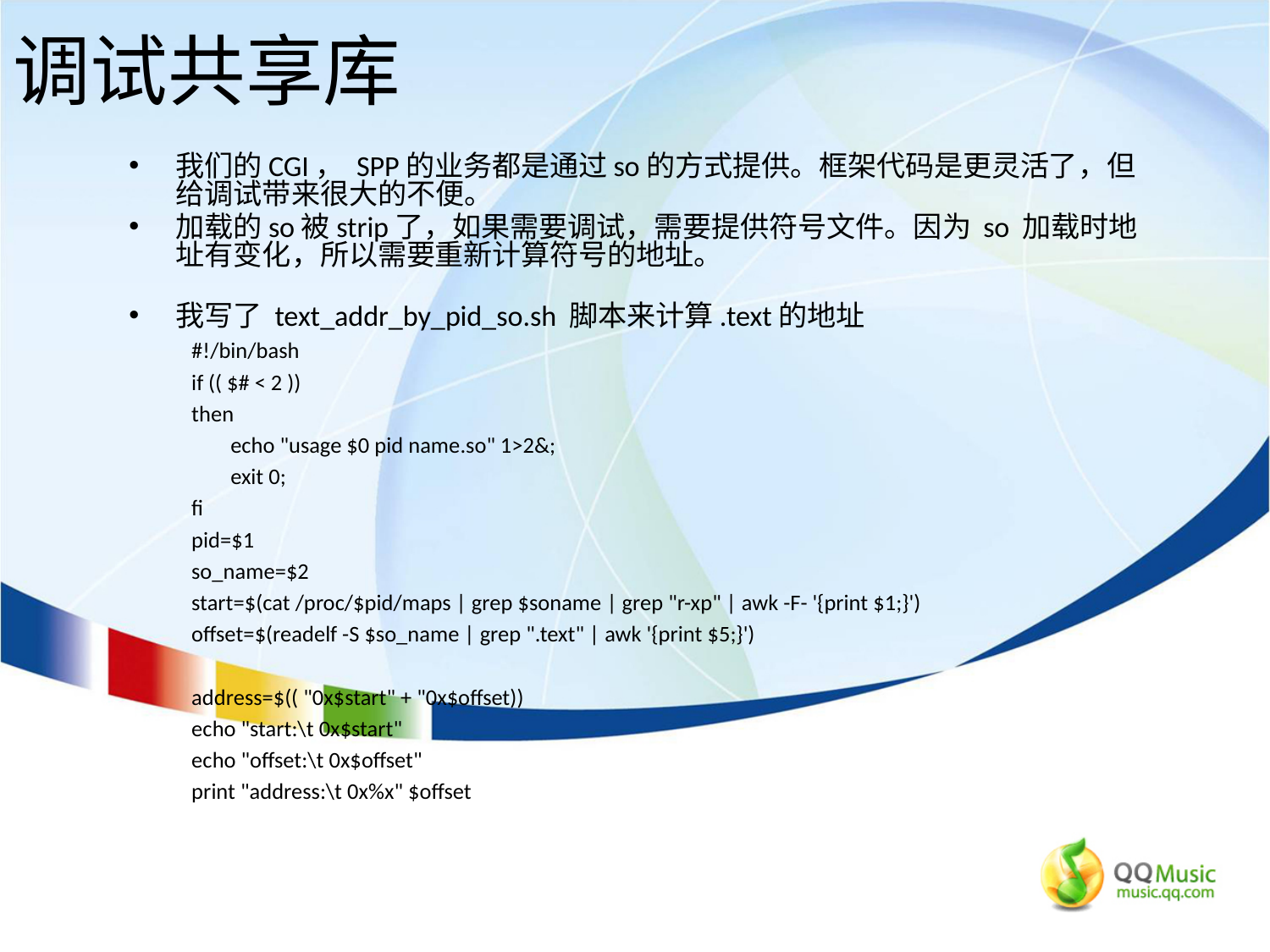

调试共享库
我们的CGI， SPP的业务都是通过so的方式提供。框架代码是更灵活了，但给调试带来很大的不便。
加载的so被strip了，如果需要调试，需要提供符号文件。因为 so 加载时地址有变化，所以需要重新计算符号的地址。
我写了 text_addr_by_pid_so.sh 脚本来计算.text的地址
#!/bin/bash
if (( $# < 2 ))
then
	echo "usage $0 pid name.so" 1>2&;
	exit 0;
fi
pid=$1
so_name=$2
start=$(cat /proc/$pid/maps | grep $soname | grep "r-xp" | awk -F- '{print $1;}')
offset=$(readelf -S $so_name | grep ".text" | awk '{print $5;}')

address=$(( "0x$start" + "0x$offset))
echo "start:\t 0x$start"
echo "offset:\t 0x$offset"
print "address:\t 0x%x" $offset